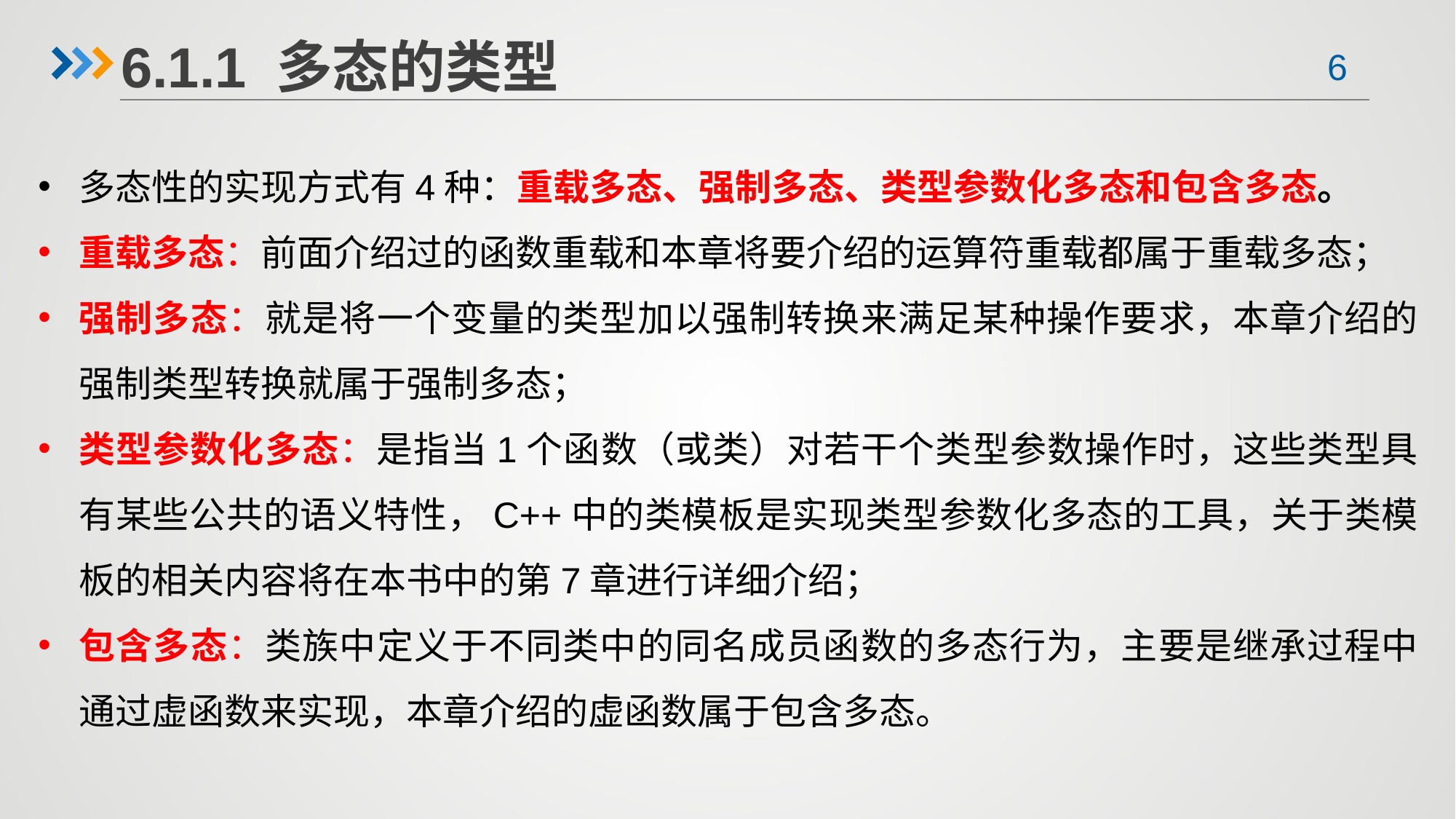

6.1.1 多态的类型
多态性的实现方式有4种：重载多态、强制多态、类型参数化多态和包含多态。
重载多态：前面介绍过的函数重载和本章将要介绍的运算符重载都属于重载多态；
强制多态：就是将一个变量的类型加以强制转换来满足某种操作要求，本章介绍的强制类型转换就属于强制多态；
类型参数化多态：是指当1个函数（或类）对若干个类型参数操作时，这些类型具有某些公共的语义特性，C++中的类模板是实现类型参数化多态的工具，关于类模板的相关内容将在本书中的第7章进行详细介绍；
包含多态：类族中定义于不同类中的同名成员函数的多态行为，主要是继承过程中通过虚函数来实现，本章介绍的虚函数属于包含多态。